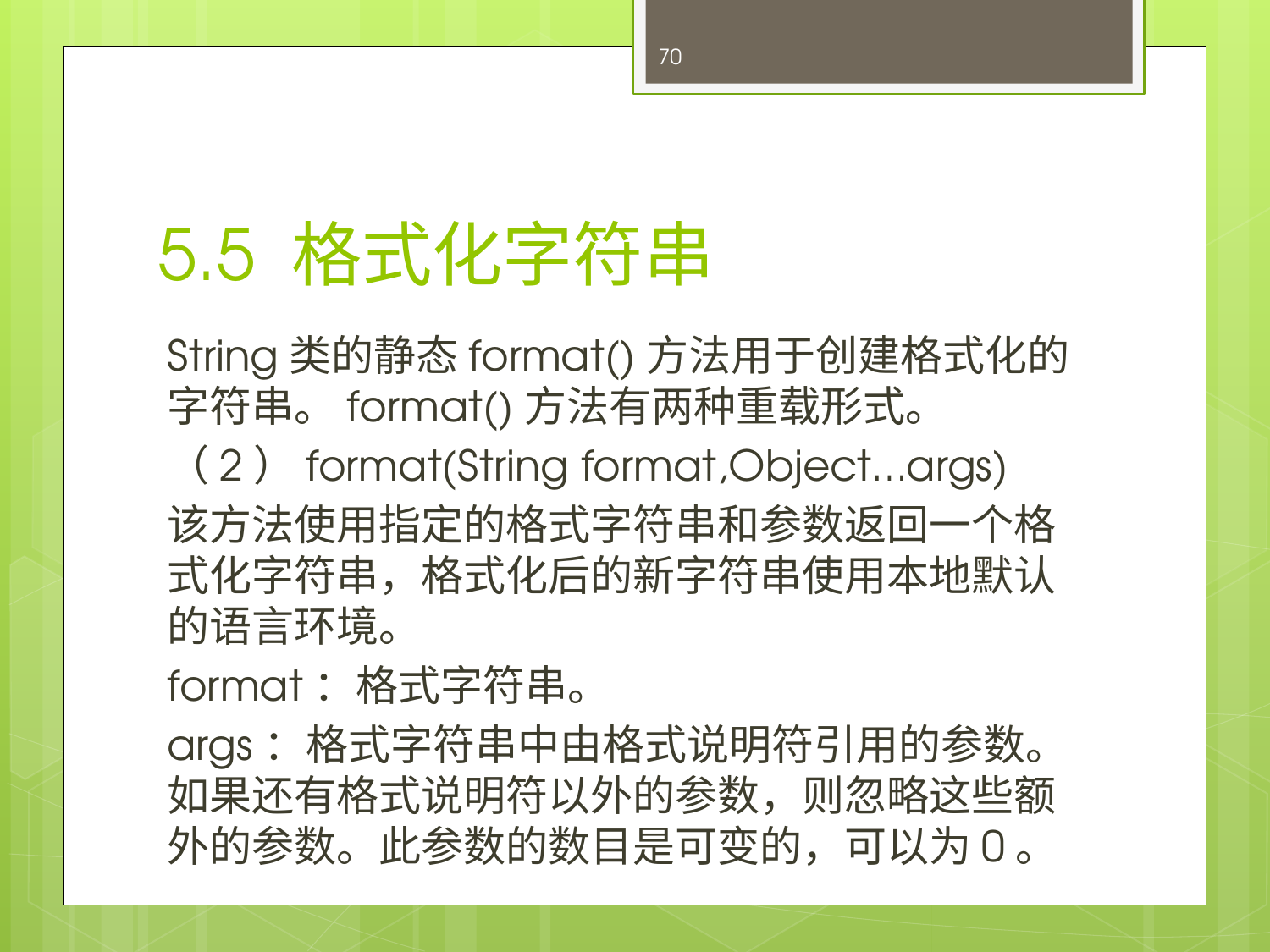

70
# 5.5 格式化字符串
String类的静态format()方法用于创建格式化的字符串。format()方法有两种重载形式。
（2）format(String format,Object…args)
该方法使用指定的格式字符串和参数返回一个格式化字符串，格式化后的新字符串使用本地默认的语言环境。
format：格式字符串。
args：格式字符串中由格式说明符引用的参数。如果还有格式说明符以外的参数，则忽略这些额外的参数。此参数的数目是可变的，可以为0。